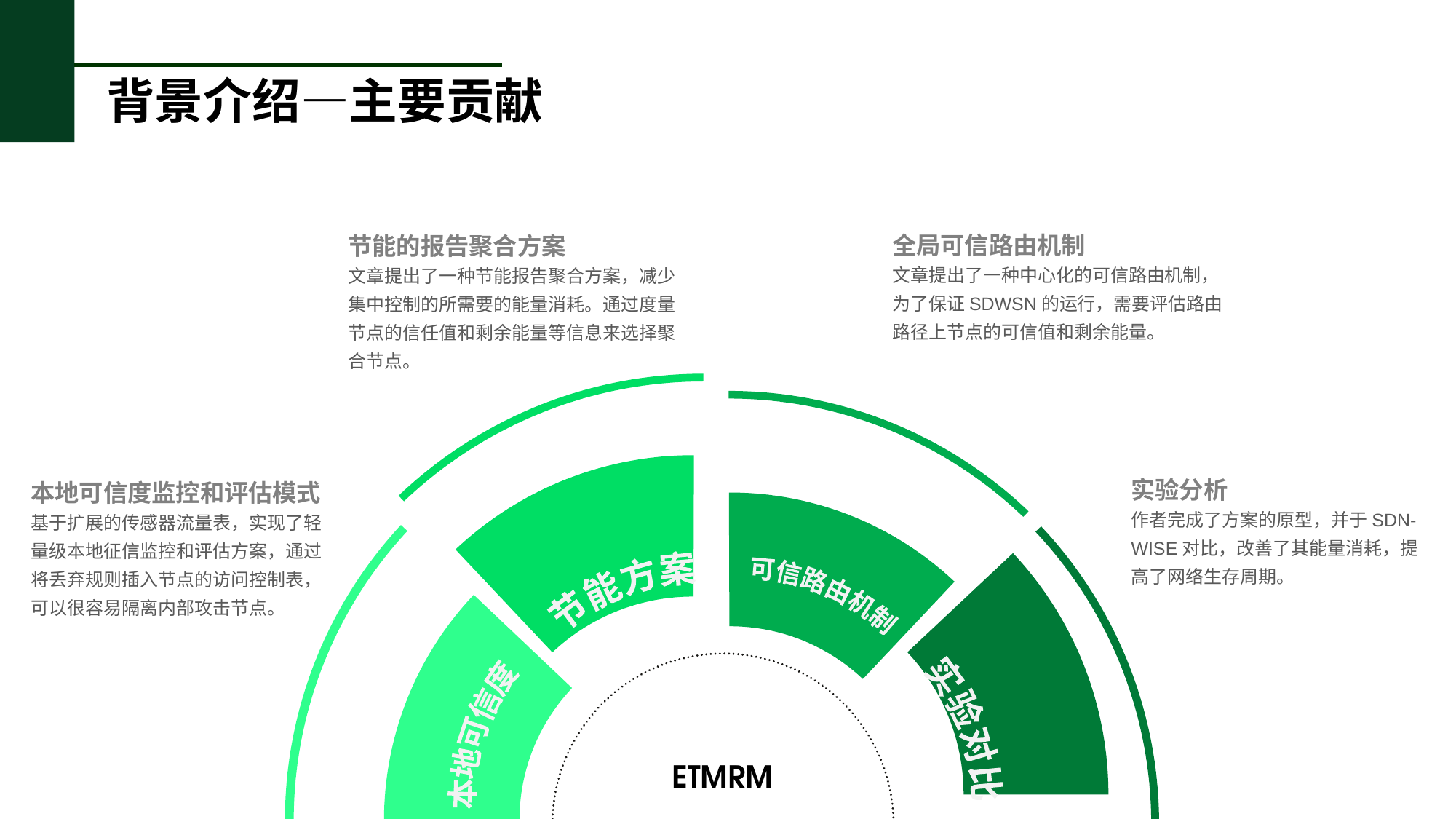

背景介绍—主要贡献
全局可信路由机制
节能的报告聚合方案
文章提出了一种中心化的可信路由机制，为了保证SDWSN的运行，需要评估路由路径上节点的可信值和剩余能量。
文章提出了一种节能报告聚合方案，减少集中控制的所需要的能量消耗。通过度量节点的信任值和剩余能量等信息来选择聚合节点。

实验分析
本地可信度监控和评估模式

作者完成了方案的原型，并于SDN-WISE对比，改善了其能量消耗，提高了网络生存周期。
基于扩展的传感器流量表，实现了轻量级本地征信监控和评估方案，通过将丢弃规则插入节点的访问控制表，可以很容易隔离内部攻击节点。
节能方案
可信路由机制

本地可信度
实验对比
ETMRM